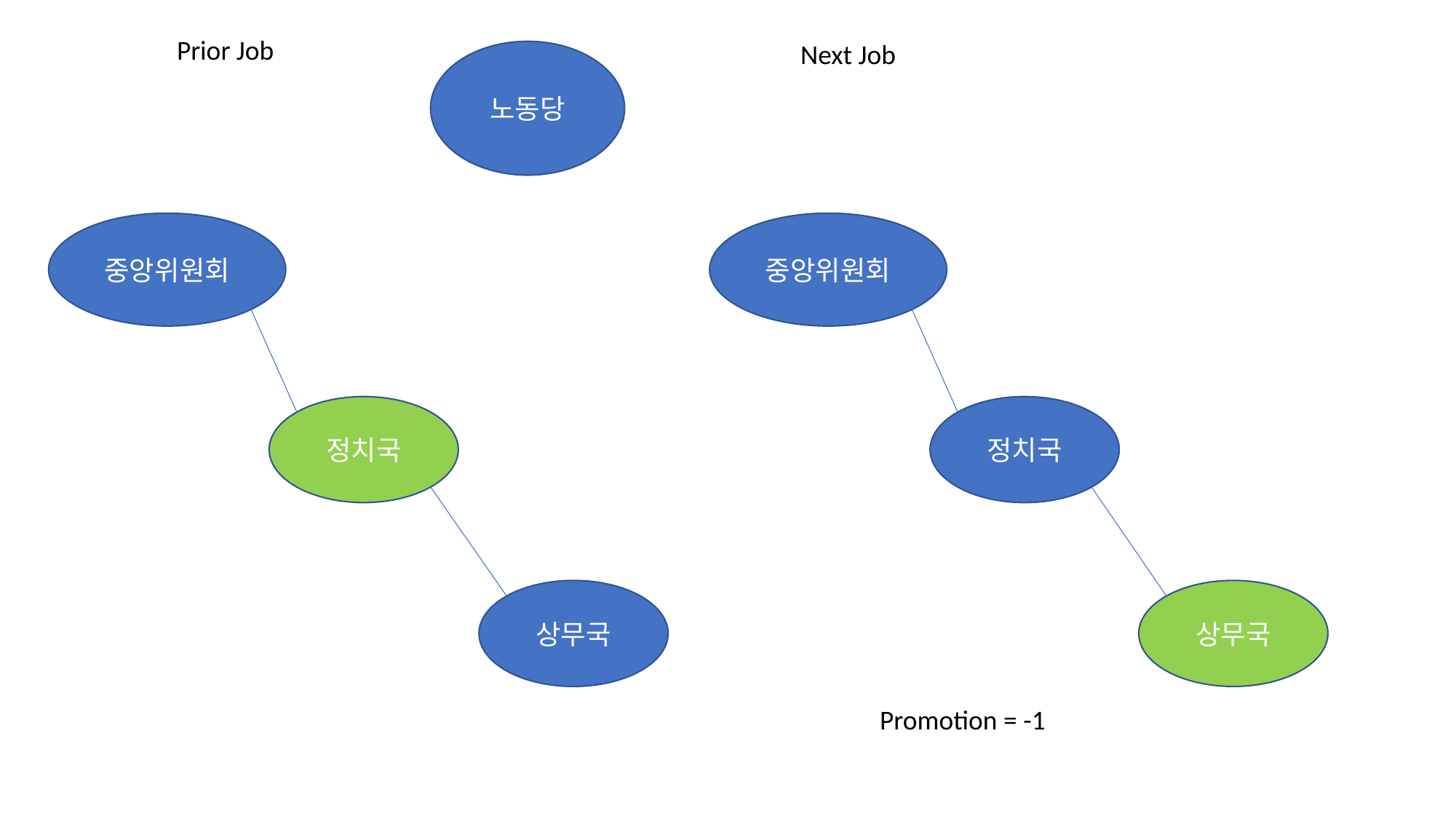

Prior Job
Next Job
노동당
중앙위원회
중앙위원회
정치국
정치국
상무국
상무국
Promotion = -1